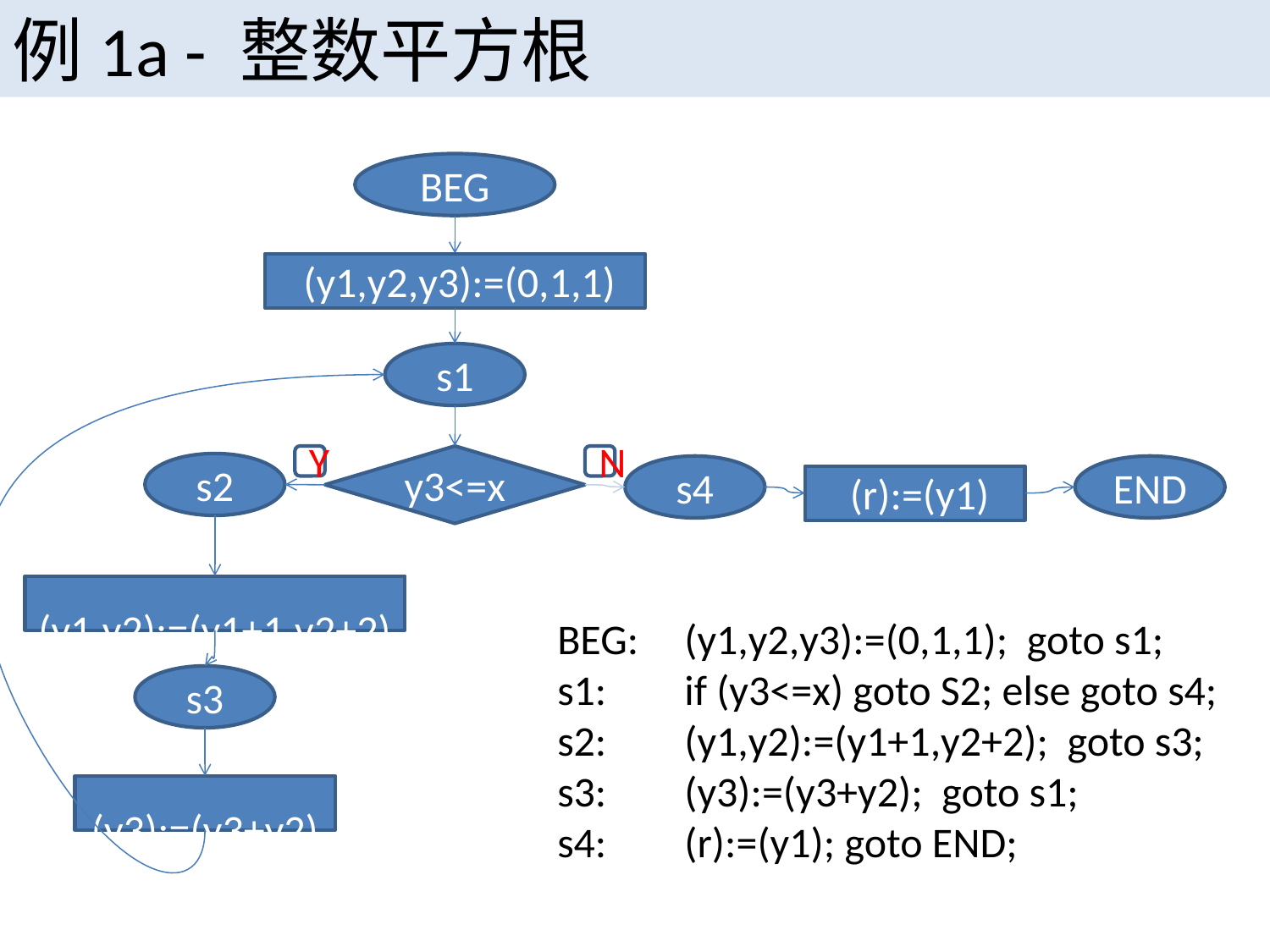

例1a - 整数平方根
BEG
 (y1,y2,y3):=(0,1,1)
s1
Y
y3<=x
N
s2
s4
END
 (r):=(y1)
 (y1,y2):=(y1+1,y2+2)
BEG:	(y1,y2,y3):=(0,1,1);  goto s1;
s1:	if (y3<=x) goto S2; else goto s4;
s2:	(y1,y2):=(y1+1,y2+2);  goto s3;
s3:	(y3):=(y3+y2);  goto s1;
s4:	(r):=(y1); goto END;

s3
 (y3):=(y3+y2)